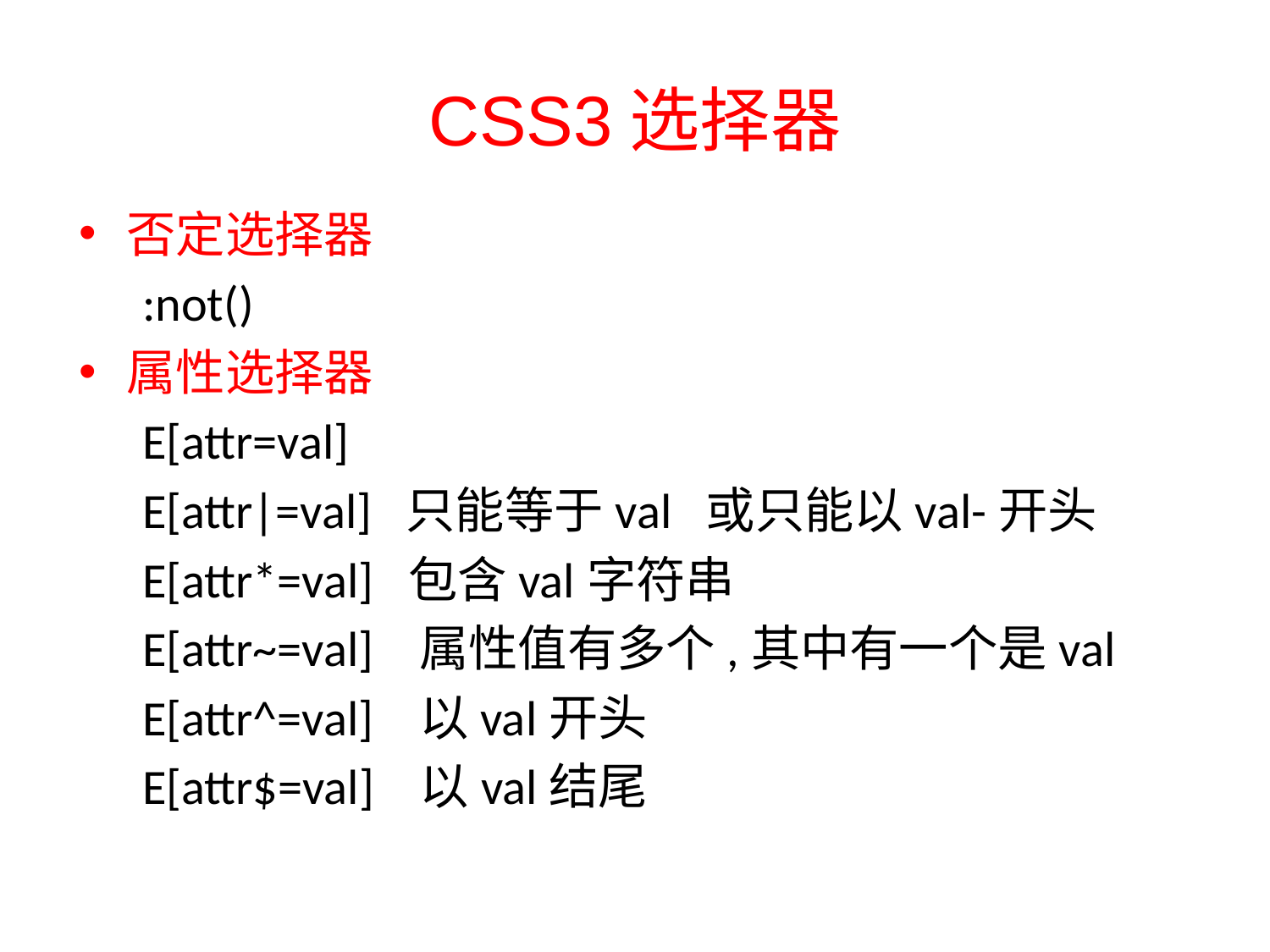

# CSS3选择器
否定选择器
:not()
属性选择器
E[attr=val]
E[attr|=val]  只能等于val  或只能以val-开头
E[attr*=val]  包含val字符串
E[attr~=val]   属性值有多个,其中有一个是val
E[attr^=val]   以val开头
E[attr$=val]   以val结尾